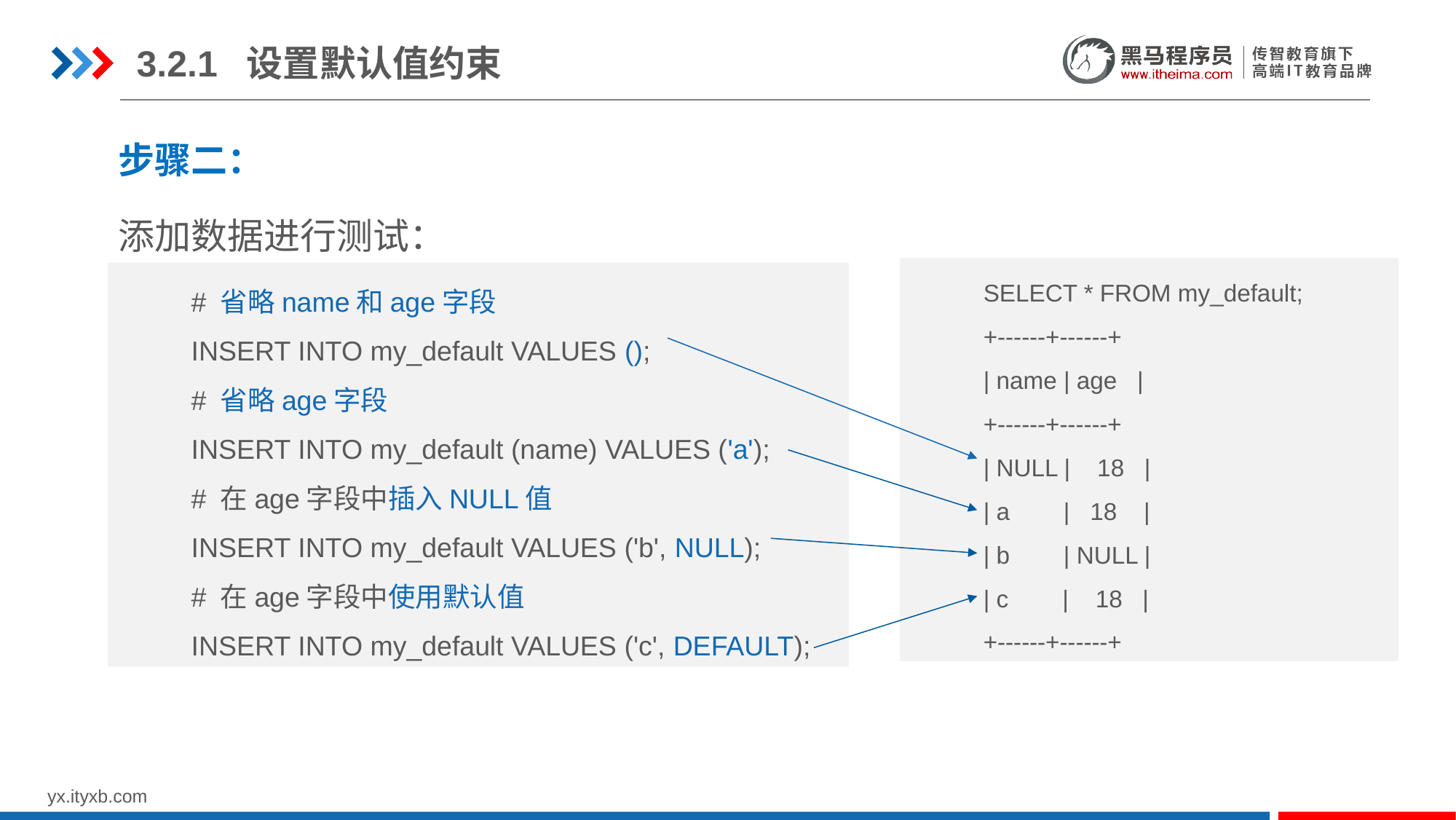

3.2.1  设置默认值约束
步骤二：
添加数据进行测试：
SELECT * FROM my_default;
+------+------+
| name | age   |
+------+------+
| NULL |    18   |
| a        |   18    |
| b        | NULL |
| c        |    18   |
+------+------+
# 省略name和age字段
INSERT INTO my_default VALUES ();
# 省略age字段
INSERT INTO my_default (name) VALUES ('a');
# 在age字段中插入NULL值
INSERT INTO my_default VALUES ('b', NULL);
# 在age字段中使用默认值
INSERT INTO my_default VALUES ('c', DEFAULT);